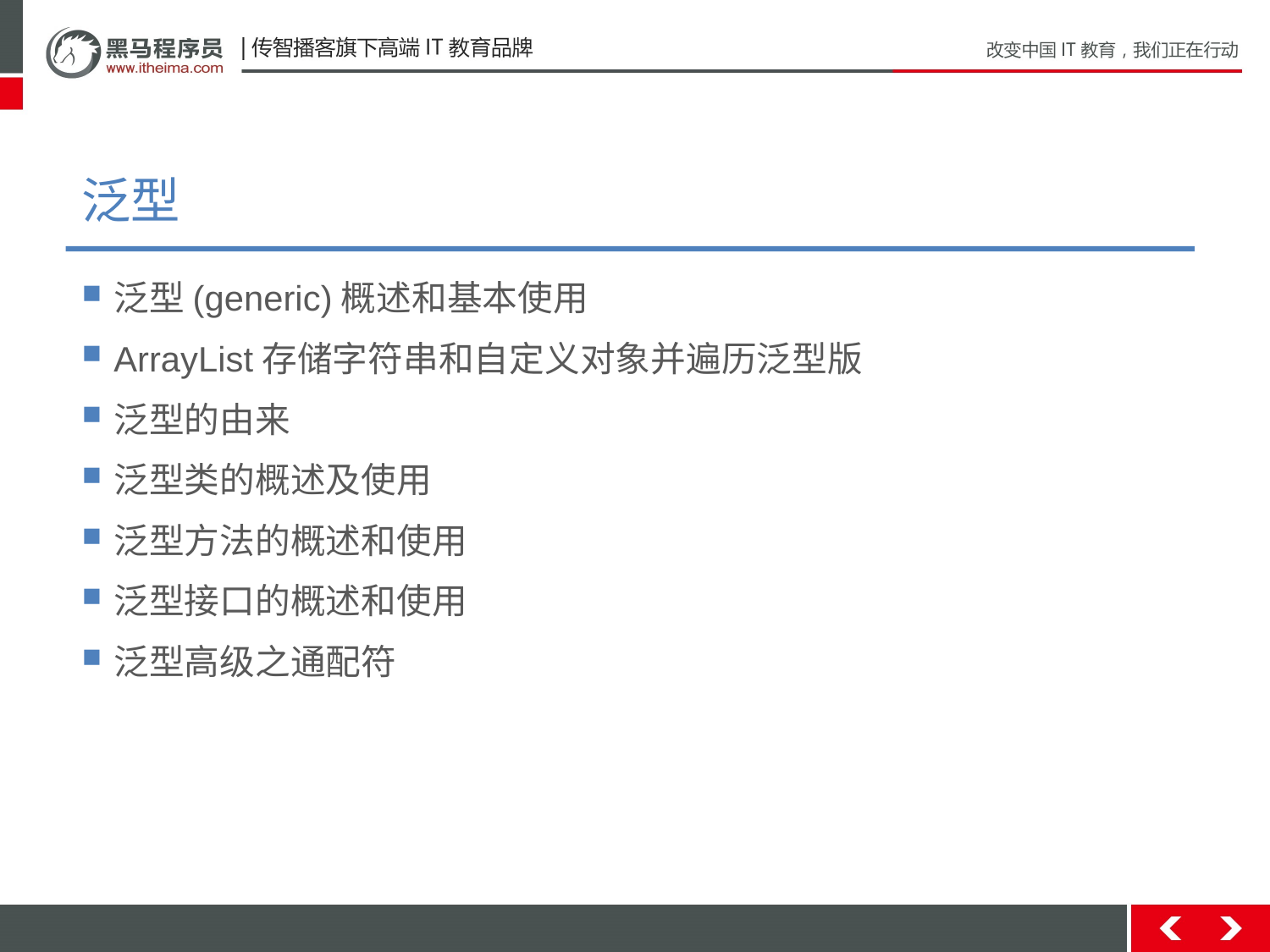

# 泛型
泛型(generic)概述和基本使用
ArrayList存储字符串和自定义对象并遍历泛型版
泛型的由来
泛型类的概述及使用
泛型方法的概述和使用
泛型接口的概述和使用
泛型高级之通配符